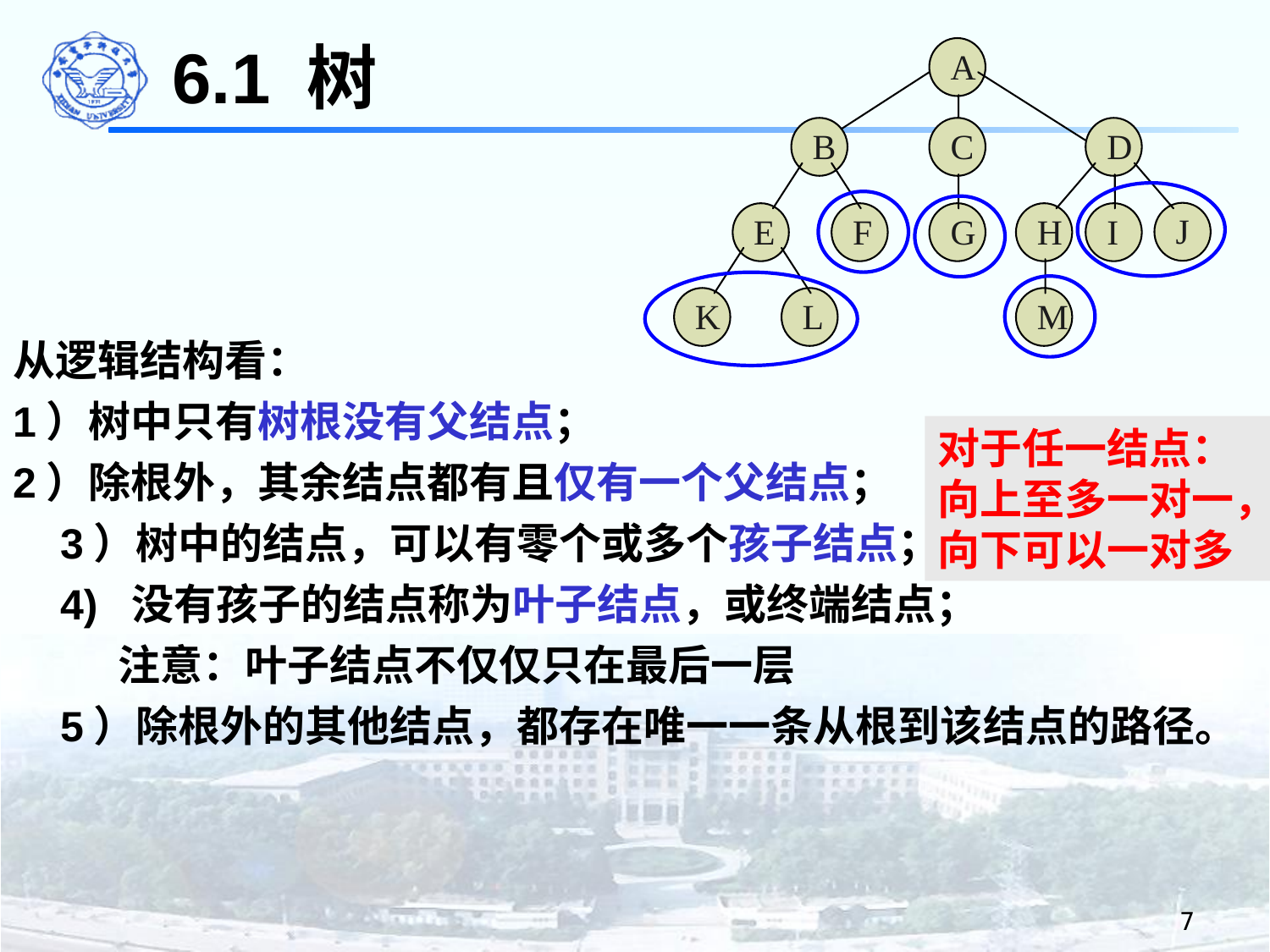

6.1 树

A

B

C

D

J

E

F

G

H

I

K

L

M

从逻辑结构看：
1）树中只有树根没有父结点；
2）除根外，其余结点都有且仅有一个父结点；
    3）树中的结点，可以有零个或多个孩子结点；
    4)  没有孩子的结点称为叶子结点，或终端结点；
          注意：叶子结点不仅仅只在最后一层
    5）除根外的其他结点，都存在唯一一条从根到该结点的路径。
对于任一结点：向上至多一对一，向下可以一对多
7